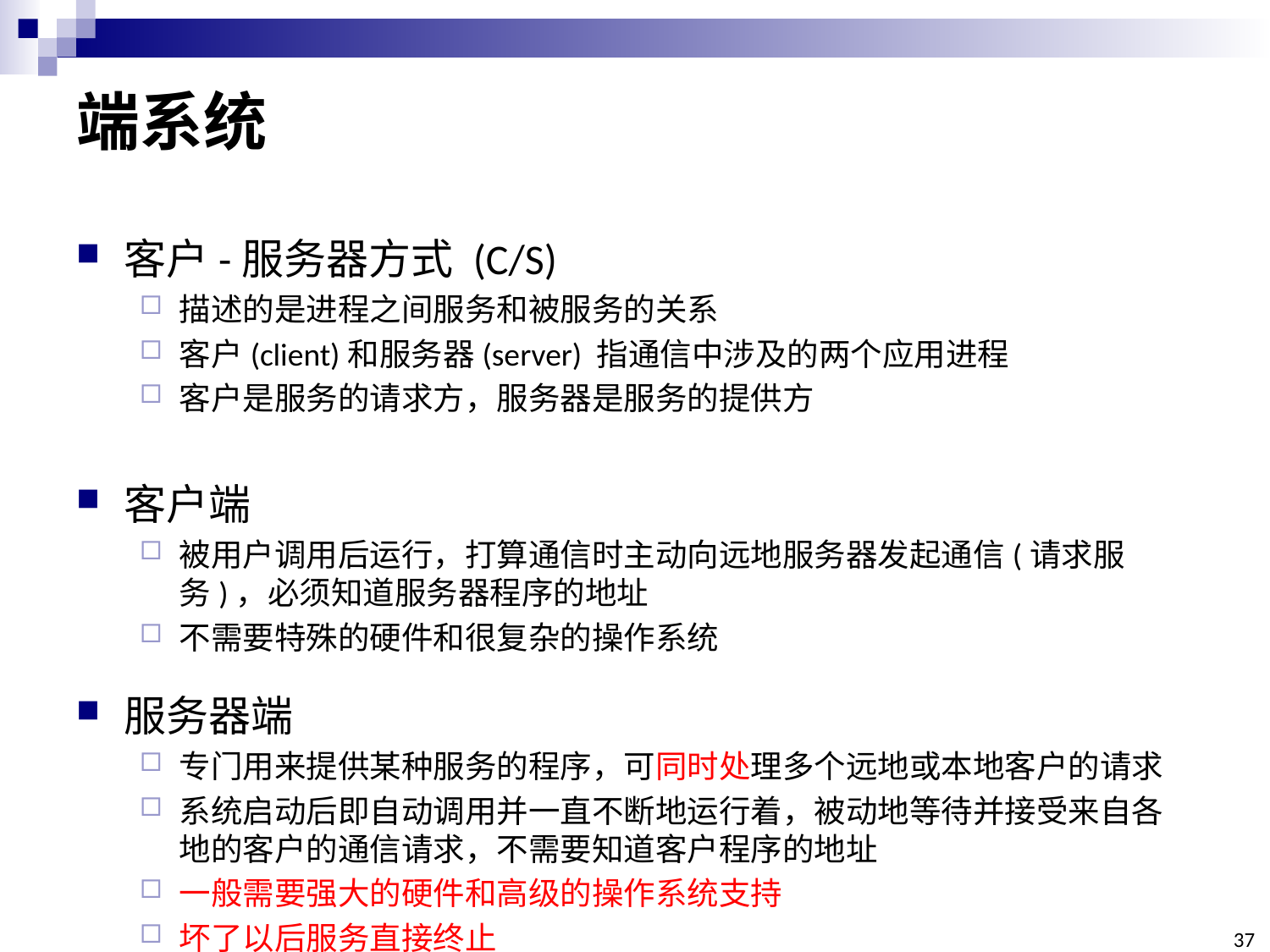

# 端系统
客户-服务器方式 (C/S)
描述的是进程之间服务和被服务的关系
客户(client)和服务器(server) 指通信中涉及的两个应用进程
客户是服务的请求方，服务器是服务的提供方
客户端
被用户调用后运行，打算通信时主动向远地服务器发起通信(请求服务)，必须知道服务器程序的地址
不需要特殊的硬件和很复杂的操作系统
服务器端
专门用来提供某种服务的程序，可同时处理多个远地或本地客户的请求
系统启动后即自动调用并一直不断地运行着，被动地等待并接受来自各地的客户的通信请求，不需要知道客户程序的地址
一般需要强大的硬件和高级的操作系统支持
坏了以后服务直接终止
37